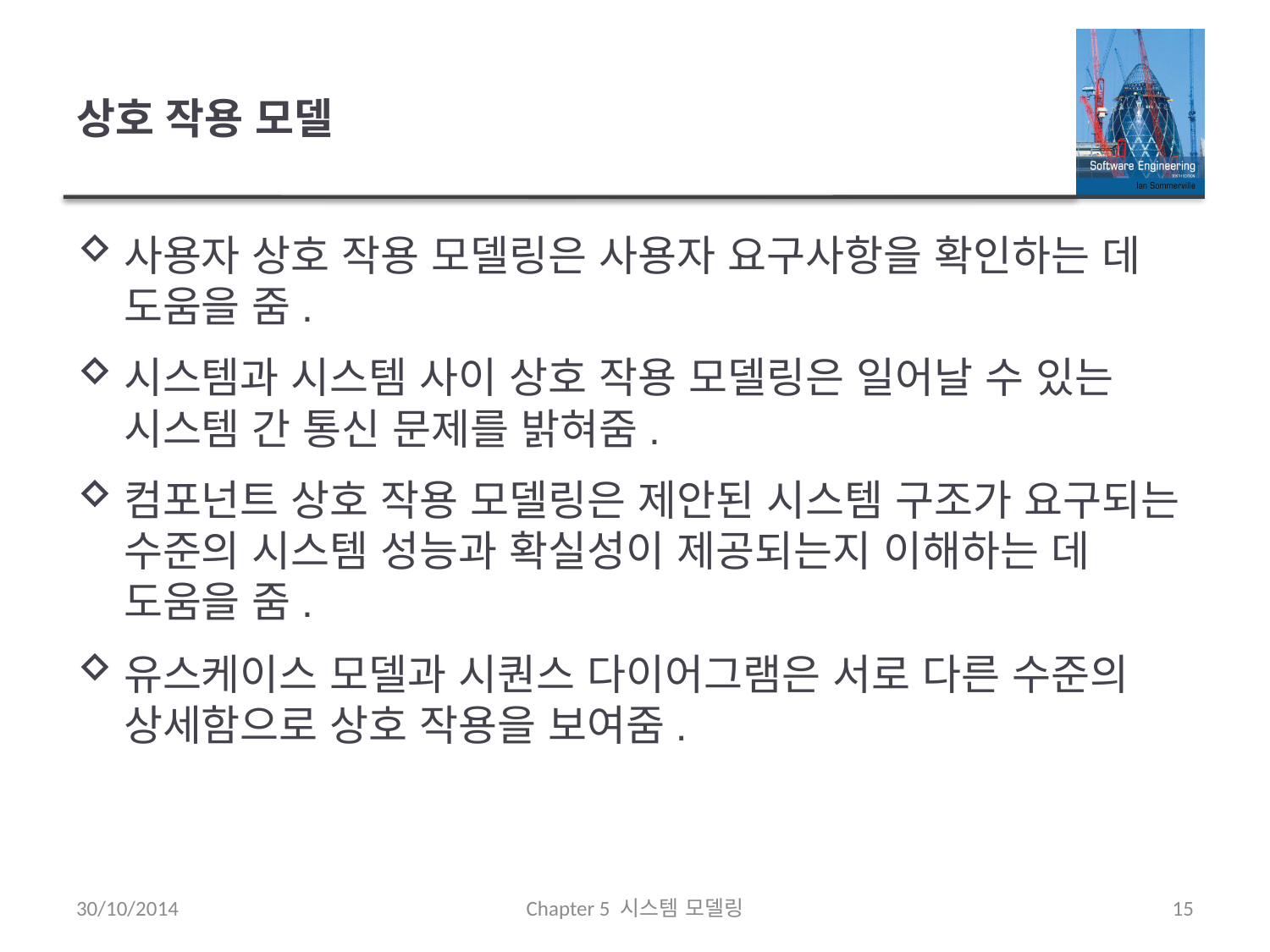

# 상호 작용 모델
사용자 상호 작용 모델링은 사용자 요구사항을 확인하는 데 도움을 줌.
시스템과 시스템 사이 상호 작용 모델링은 일어날 수 있는 시스템 간 통신 문제를 밝혀줌.
컴포넌트 상호 작용 모델링은 제안된 시스템 구조가 요구되는 수준의 시스템 성능과 확실성이 제공되는지 이해하는 데 도움을 줌.
유스케이스 모델과 시퀀스 다이어그램은 서로 다른 수준의 상세함으로 상호 작용을 보여줌.

30/10/2014
Chapter 5 시스템 모델링
15